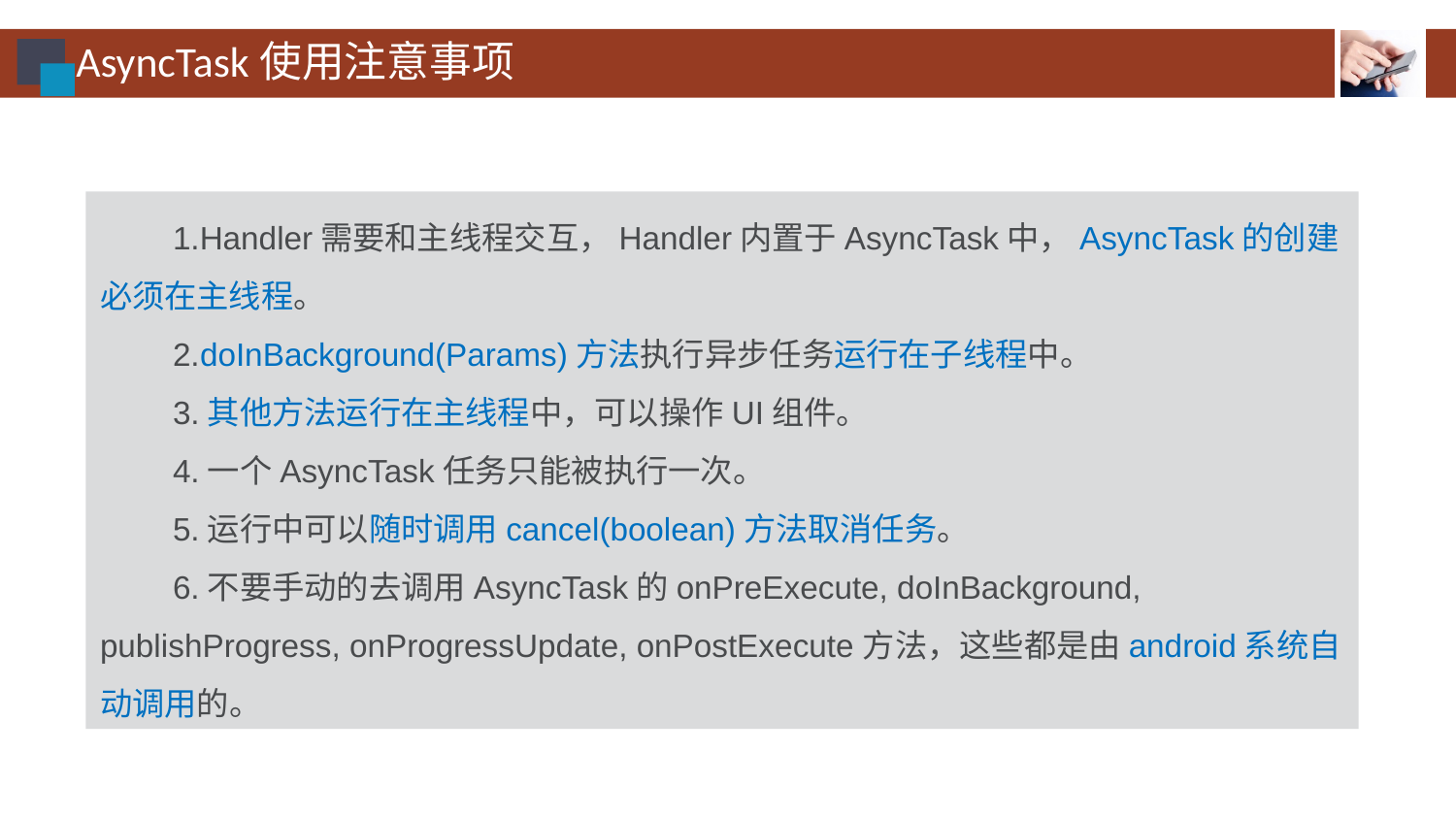

# AsyncTask使用注意事项

1.Handler需要和主线程交互，Handler内置于AsyncTask中，AsyncTask的创建必须在主线程。
2.doInBackground(Params)方法执行异步任务运行在子线程中。
3.其他方法运行在主线程中，可以操作UI组件。
4.一个AsyncTask任务只能被执行一次。
5.运行中可以随时调用cancel(boolean)方法取消任务。
6.不要手动的去调用AsyncTask的onPreExecute, doInBackground, publishProgress, onProgressUpdate, onPostExecute方法，这些都是由android系统自动调用的。